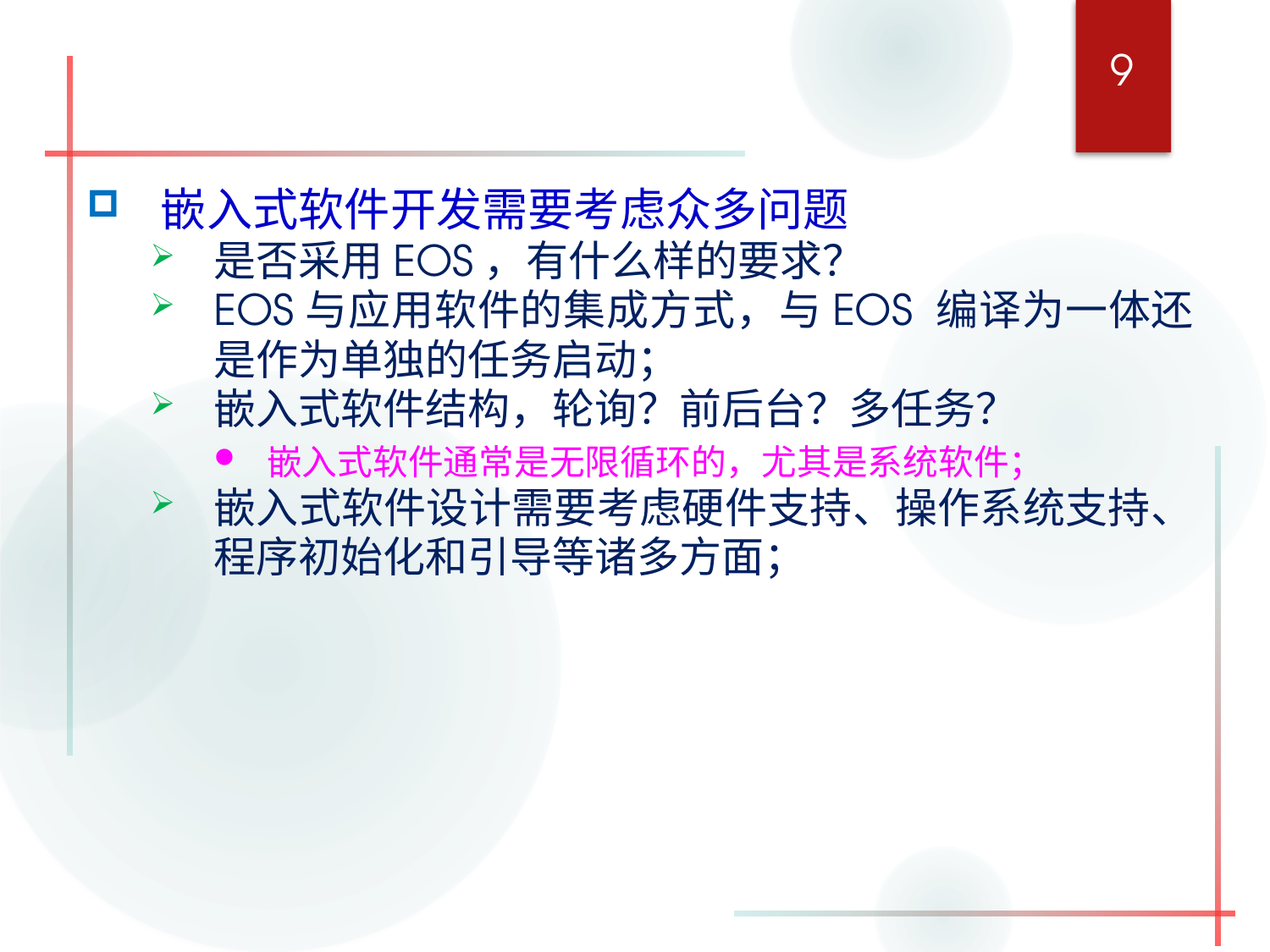

9
#
嵌入式软件开发需要考虑众多问题
是否采用EOS，有什么样的要求？
EOS与应用软件的集成方式，与EOS 编译为一体还是作为单独的任务启动；
嵌入式软件结构，轮询？前后台？多任务？
嵌入式软件通常是无限循环的，尤其是系统软件；
嵌入式软件设计需要考虑硬件支持、操作系统支持、程序初始化和引导等诸多方面；